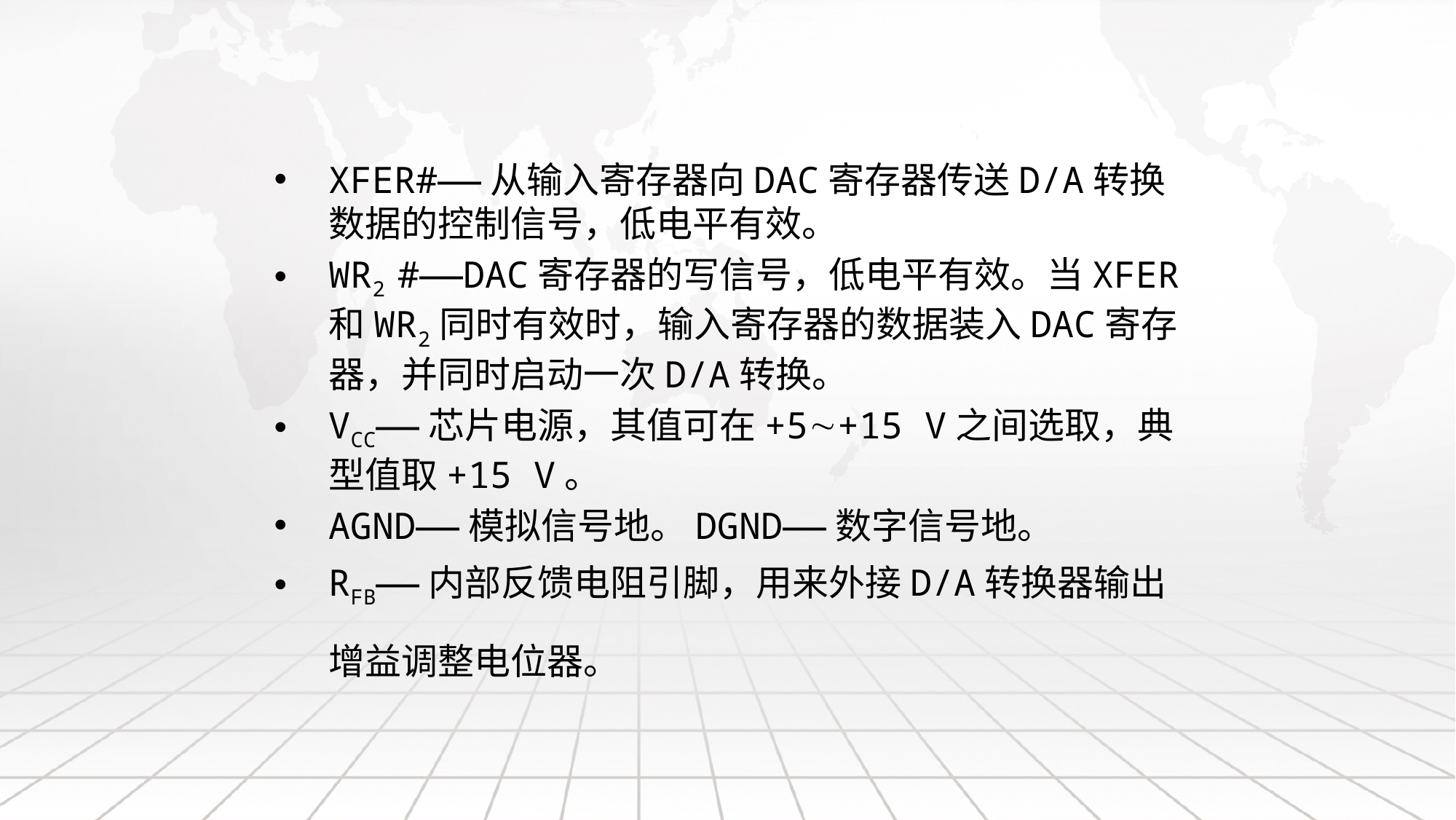

XFER#——从输入寄存器向DAC寄存器传送D/A转换数据的控制信号，低电平有效。
WR2 #——DAC寄存器的写信号，低电平有效。当XFER和WR2同时有效时，输入寄存器的数据装入DAC寄存器，并同时启动一次D/A转换。
VCC——芯片电源，其值可在+5∼+15 V之间选取，典型值取+15 V。
AGND——模拟信号地。DGND——数字信号地。
RFB——内部反馈电阻引脚，用来外接D/A转换器输出增益调整电位器。